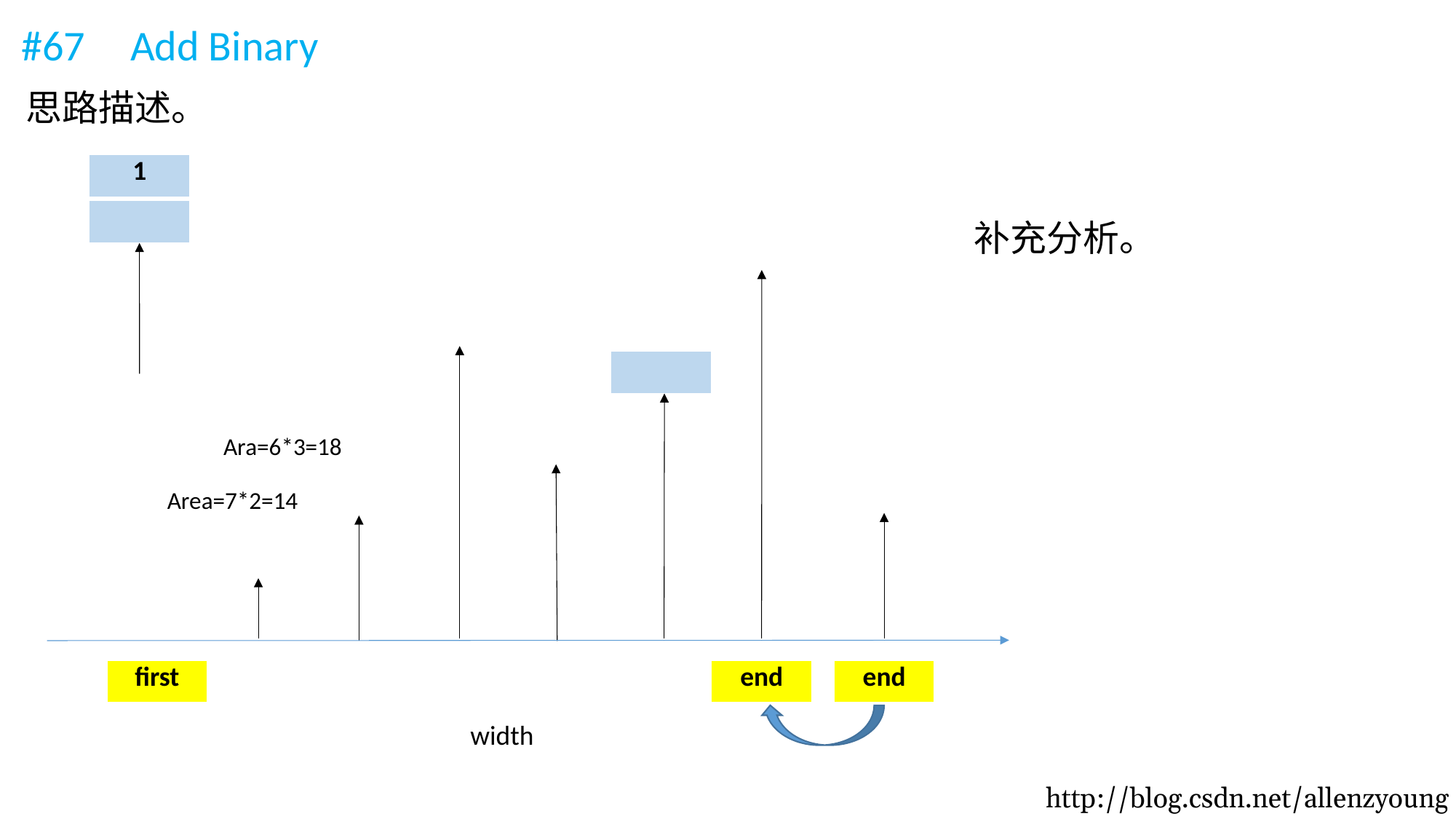

# #67	Add Binary
思路描述。
| 1 |
| --- |
|  |
补充分析。

|  |
| --- |
Ara=6*3=18
Area=7*2=14
| first |
| --- |
| end |
| --- |
| end |
| --- |

width
http://blog.csdn.net/allenzyoung